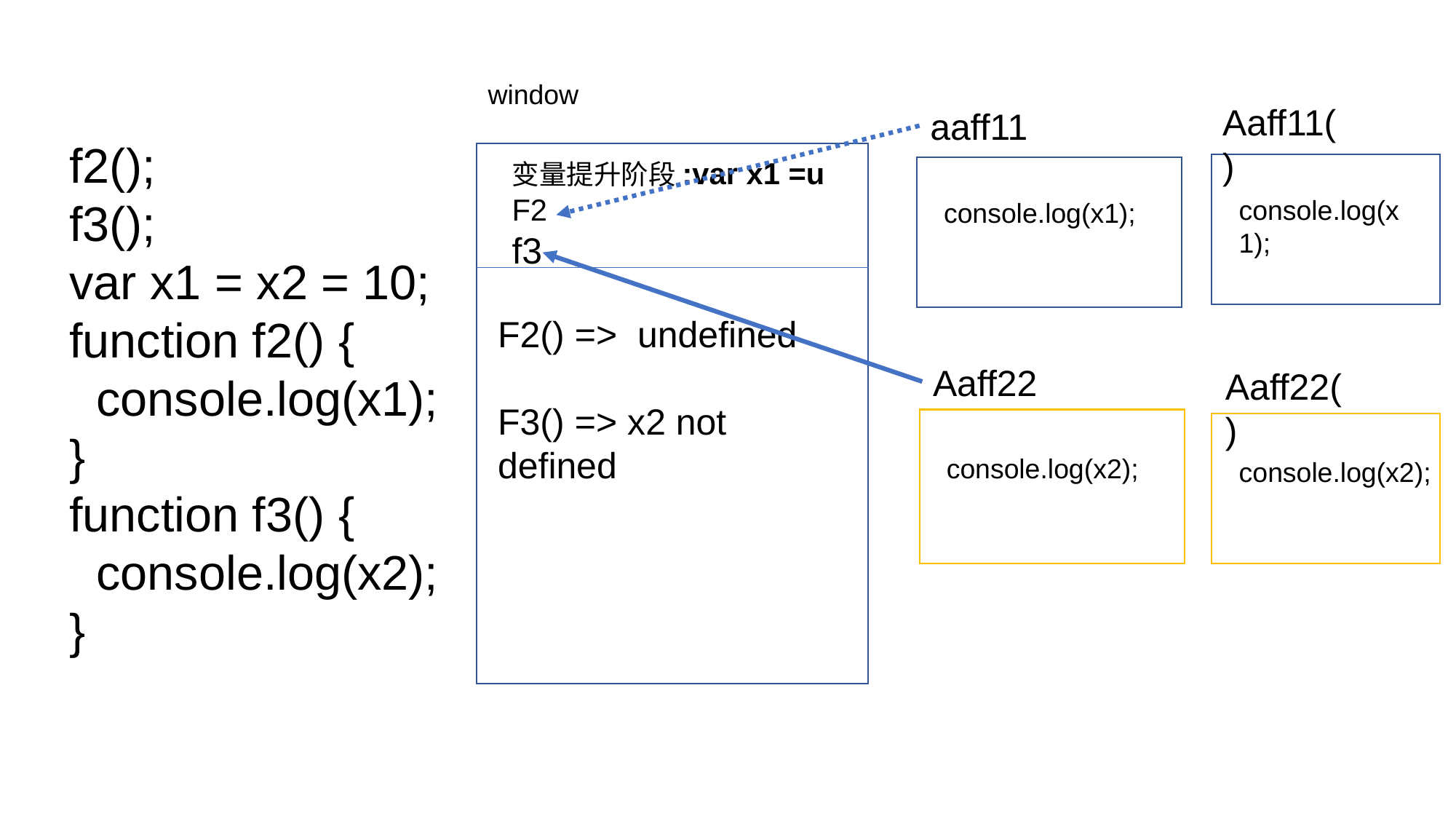

window
Aaff11()
aaff11
  f2();
  f3();
  var x1 = x2 = 10;
  function f2() {
    console.log(x1);
  }
  function f3() {
    console.log(x2);
  }

变量提升阶段:var x1 =u
F2
f3

console.log(x1);
console.log(x1);
F2() =>  undefined

F3() => x2 not defined
Aaff22
Aaff22()

console.log(x2);
console.log(x2);